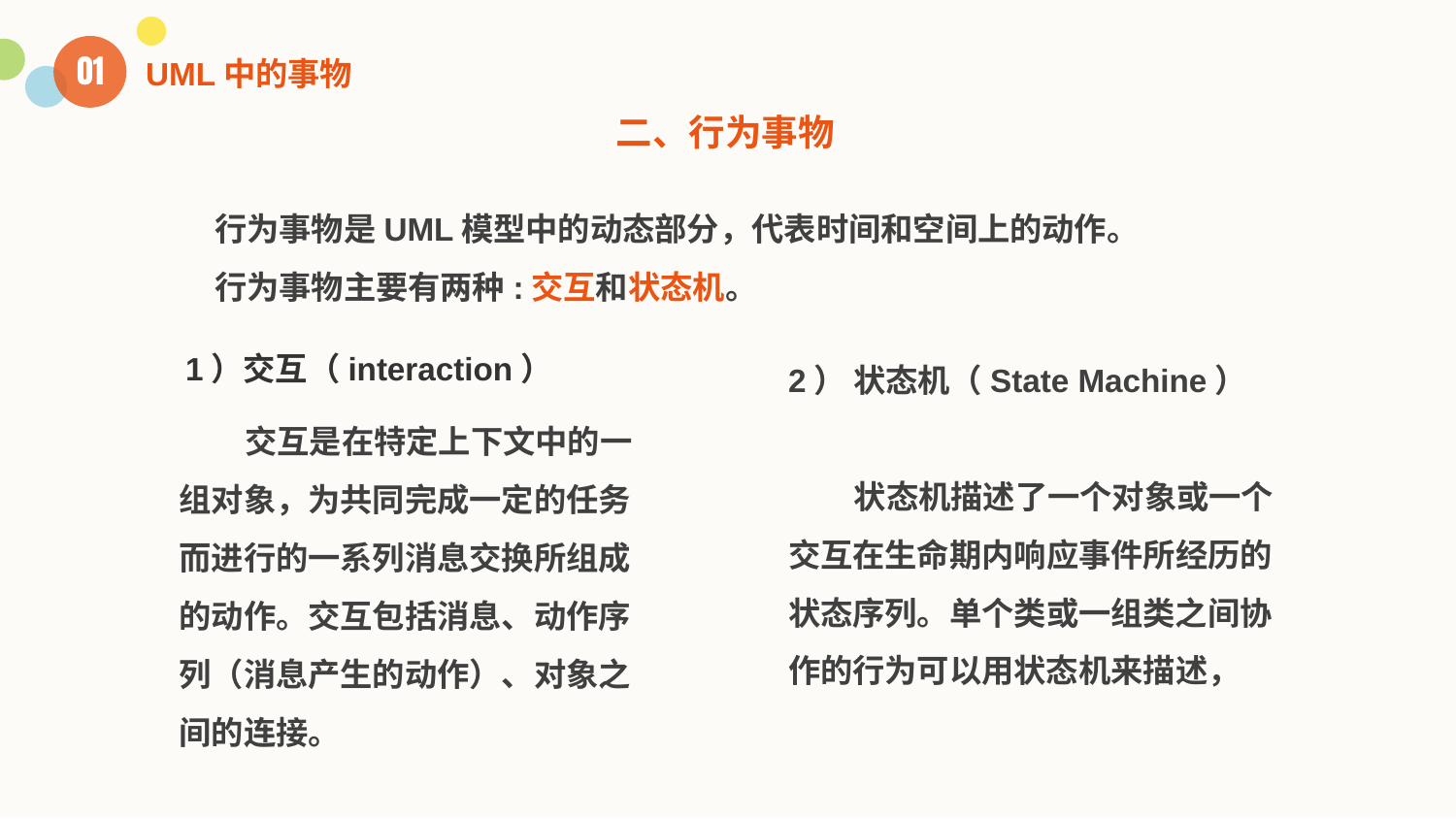

01
UML中的事物

二、行为事物
行为事物是UML模型中的动态部分，代表时间和空间上的动作。
行为事物主要有两种:交互和状态机。
2） 状态机（State Machine）

        状态机描述了一个对象或一个交互在生命期内响应事件所经历的状态序列。单个类或一组类之间协作的行为可以用状态机来描述，
1）交互（interaction）
        交互是在特定上下文中的一组对象，为共同完成一定的任务而进行的一系列消息交换所组成的动作。交互包括消息、动作序列（消息产生的动作）、对象之间的连接。